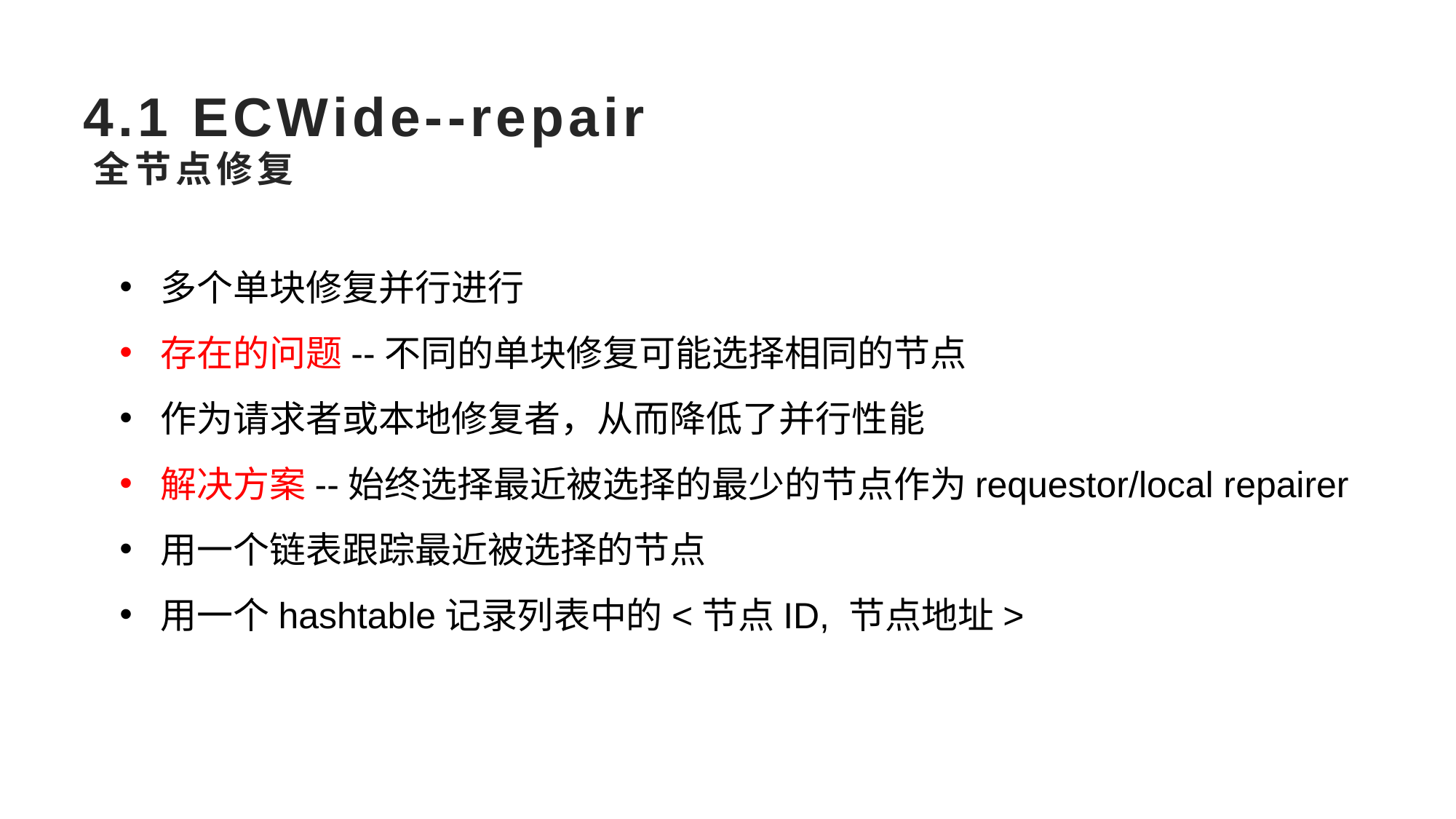

# 4.1 ECWide--repair
全节点修复
多个单块修复并行进行
存在的问题--不同的单块修复可能选择相同的节点
作为请求者或本地修复者，从而降低了并行性能
解决方案--始终选择最近被选择的最少的节点作为requestor/local repairer
用一个链表跟踪最近被选择的节点
用一个hashtable记录列表中的<节点ID, 节点地址>